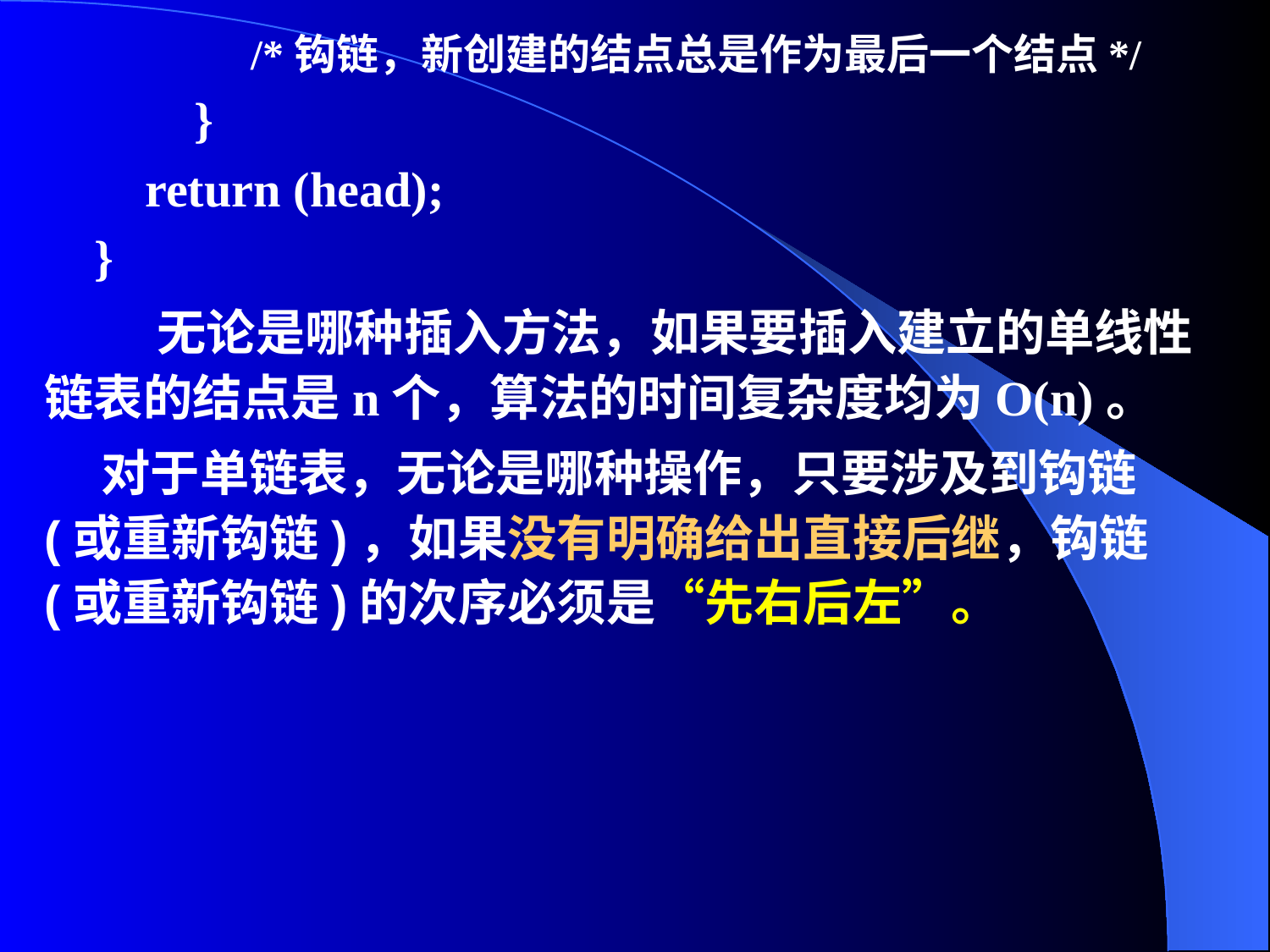

# /*钩链，新创建的结点总是作为最后一个结点*/
}
return (head);
}
         无论是哪种插入方法，如果要插入建立的单线性链表的结点是n个，算法的时间复杂度均为O(n)。
    对于单链表，无论是哪种操作，只要涉及到钩链(或重新钩链)，如果没有明确给出直接后继，钩链(或重新钩链)的次序必须是“先右后左”。